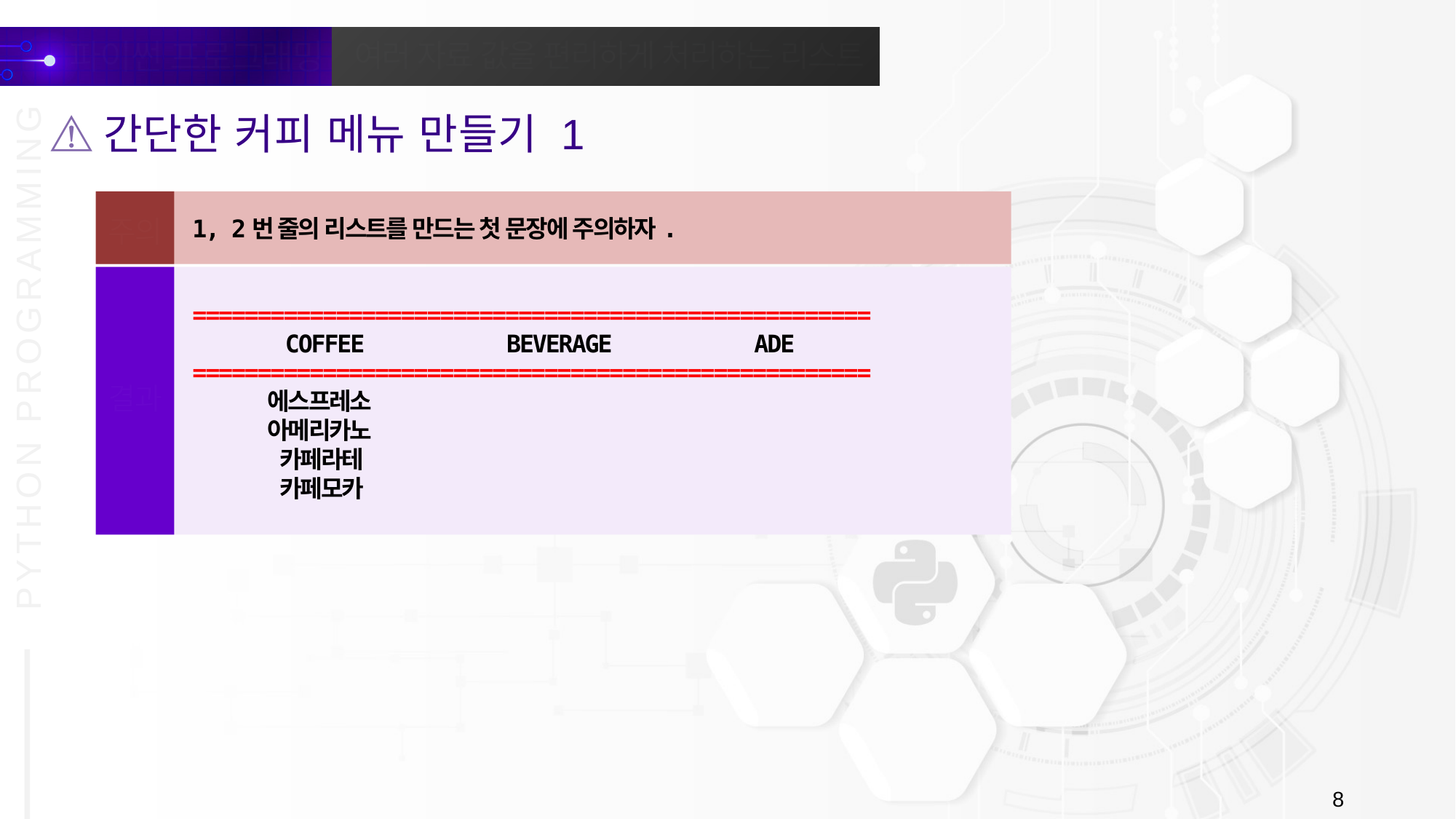

간단한 커피 메뉴 만들기 1
1, 2번 줄의 리스트를 만드는 첫 문장에 주의하자.

주의
====================================================
       COFFEE           BEVERAGE           ADE
====================================================
에스프레소
아메리카노
 카페라테
 카페모카

결과
8